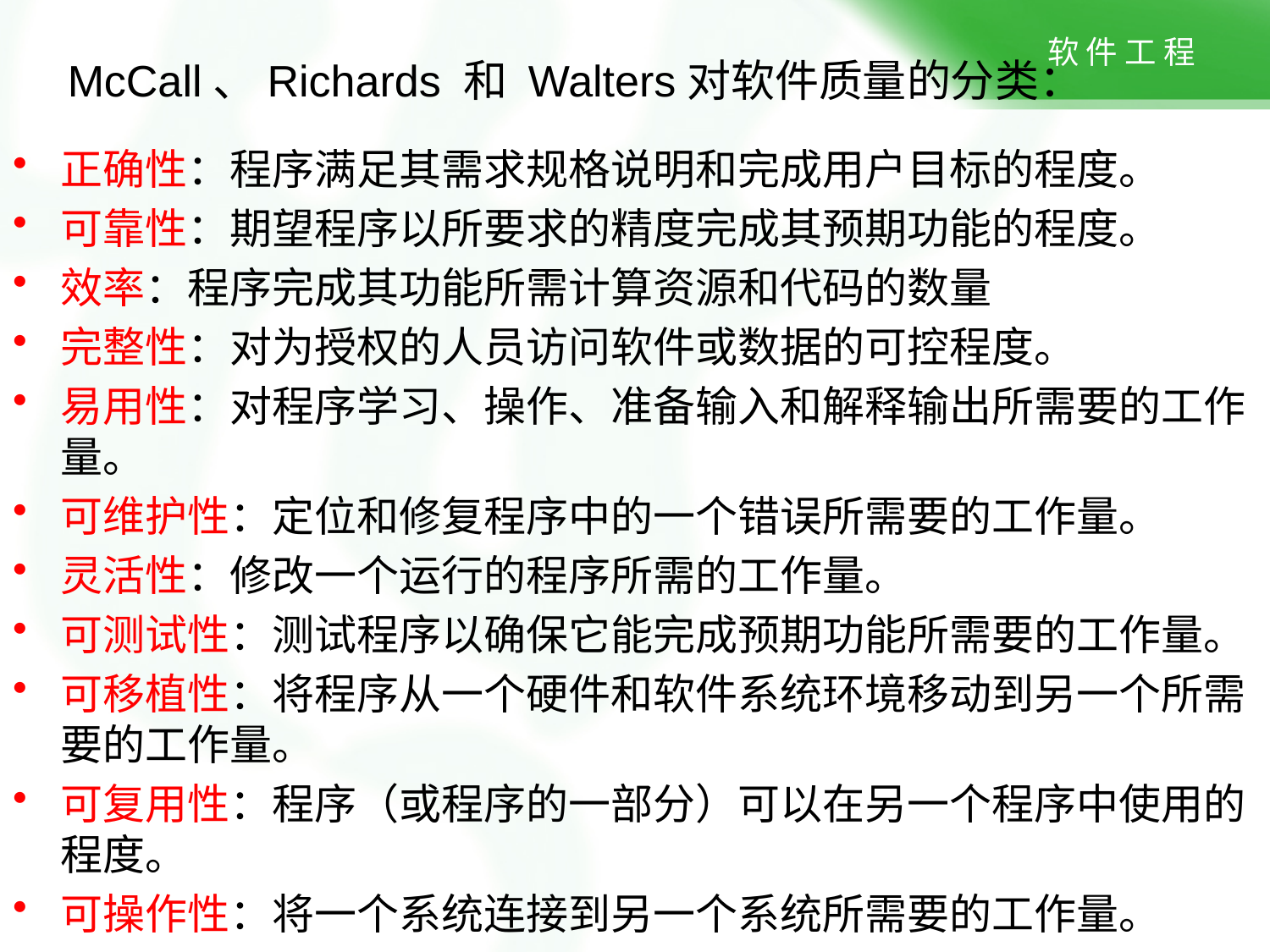

# McCall、Richards 和 Walters对软件质量的分类：
正确性：程序满足其需求规格说明和完成用户目标的程度。
可靠性：期望程序以所要求的精度完成其预期功能的程度。
效率：程序完成其功能所需计算资源和代码的数量
完整性：对为授权的人员访问软件或数据的可控程度。
易用性：对程序学习、操作、准备输入和解释输出所需要的工作量。
可维护性：定位和修复程序中的一个错误所需要的工作量。
灵活性：修改一个运行的程序所需的工作量。
可测试性：测试程序以确保它能完成预期功能所需要的工作量。
可移植性：将程序从一个硬件和软件系统环境移动到另一个所需要的工作量。
可复用性：程序（或程序的一部分）可以在另一个程序中使用的程度。
可操作性：将一个系统连接到另一个系统所需要的工作量。